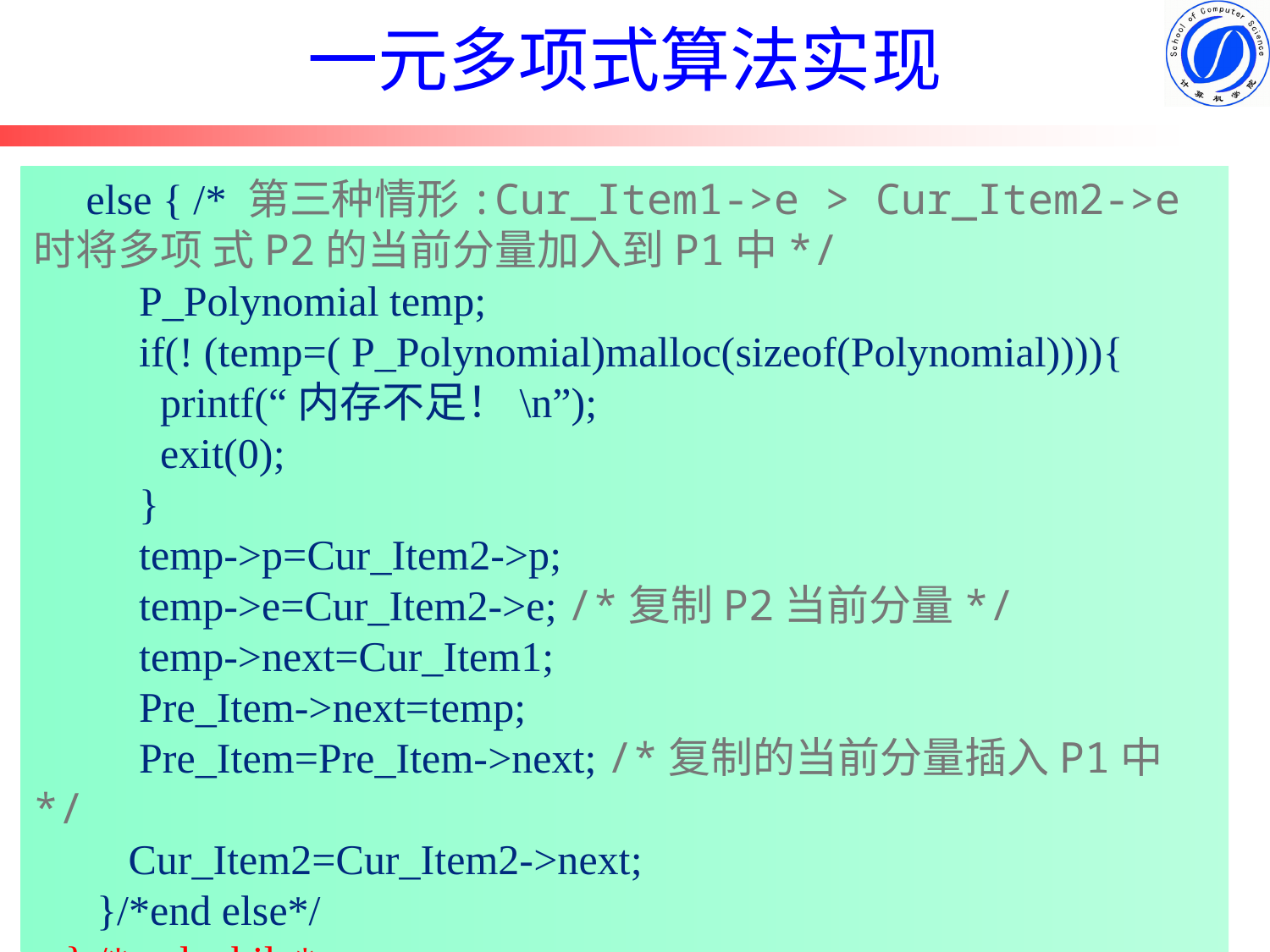

# 一元多项式算法实现
     else { /* 第三种情形:Cur_Item1->e > Cur_Item2->e 时将多项 式P2的当前分量加入到P1中*/
          P_Polynomial temp;
          if(! (temp=( P_Polynomial)malloc(sizeof(Polynomial)))){
            printf(“内存不足！\n”);
            exit(0);
          }
          temp->p=Cur_Item2->p;
          temp->e=Cur_Item2->e; /*复制P2当前分量*/
          temp->next=Cur_Item1;
          Pre_Item->next=temp;
          Pre_Item=Pre_Item->next; /*复制的当前分量插入P1中*/
         Cur_Item2=Cur_Item2->next;
      }/*end else*/
   } /*end while*